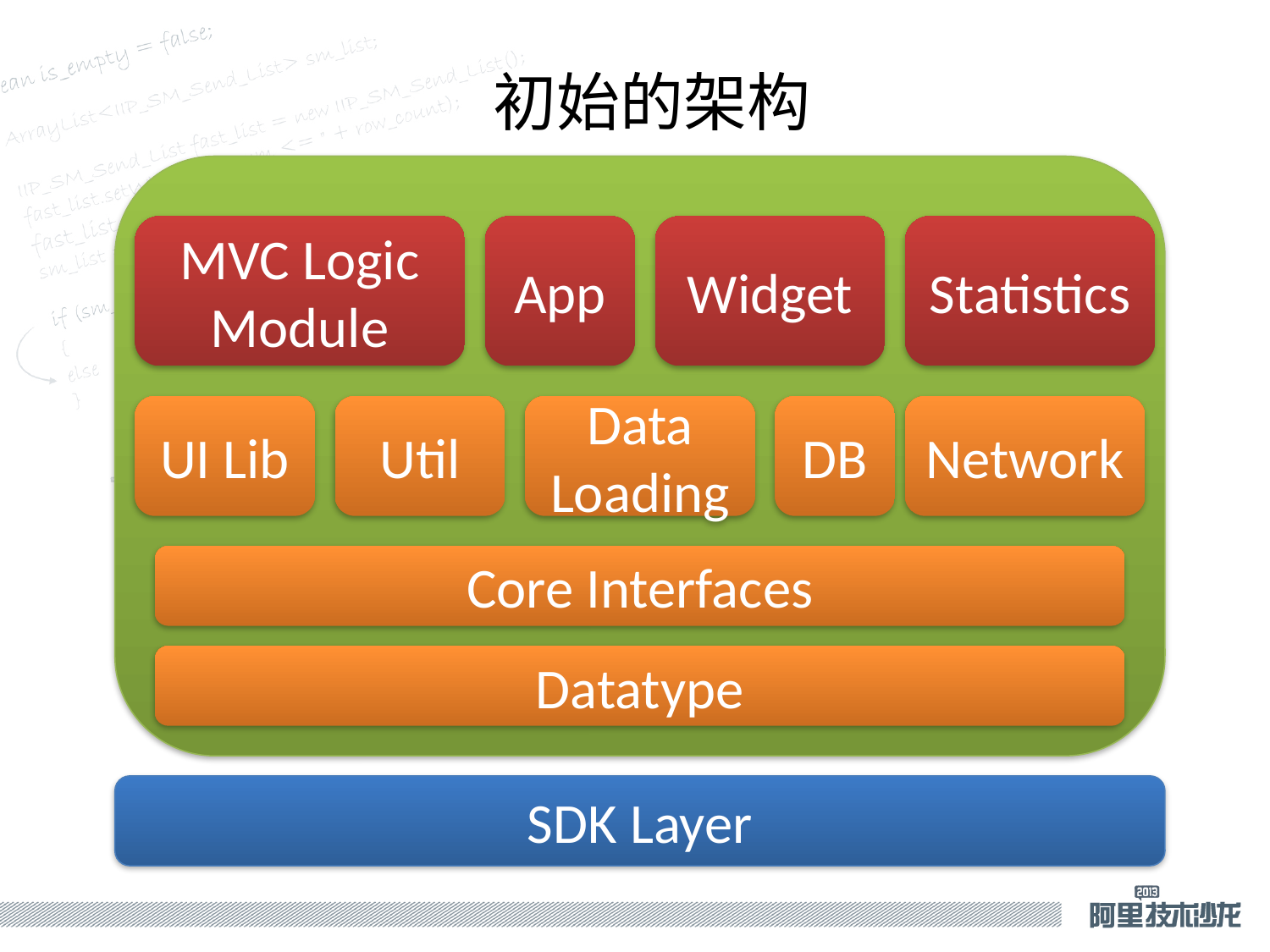

初始的架构

MVC Logic Module
App
Widget
Statistics
UI Lib
Util
Data Loading
DB
Network
Core Interfaces
Datatype
SDK Layer